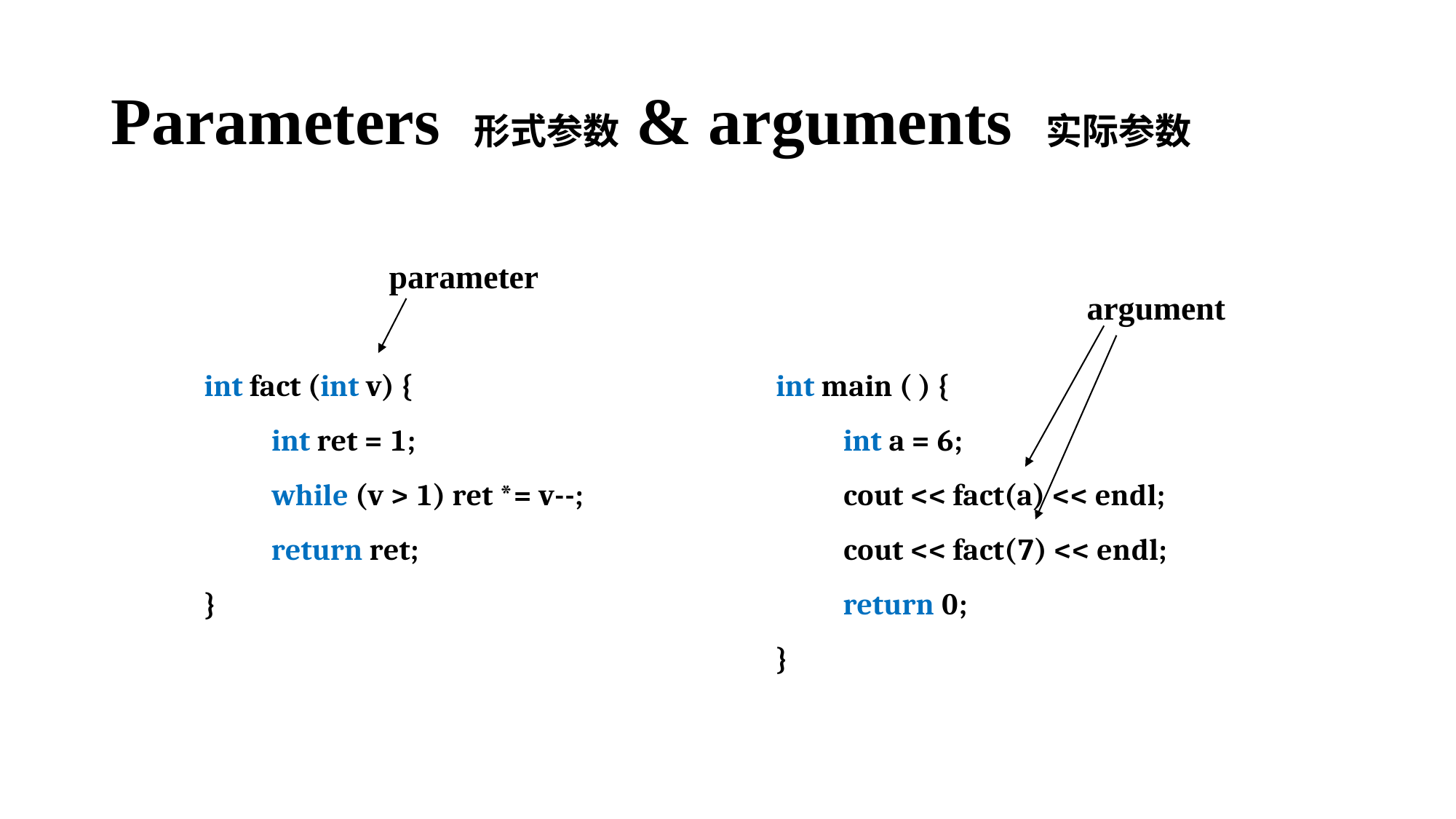

# Parameters 形式参数 & arguments 实际参数
parameter
argument
int fact (int v) {
          int ret = 1;
          while (v > 1) ret *= v--;
          return ret;
}
int main ( ) {
          int a = 6;
          cout << fact(a) << endl;
          cout << fact(7) << endl;
          return 0;
}